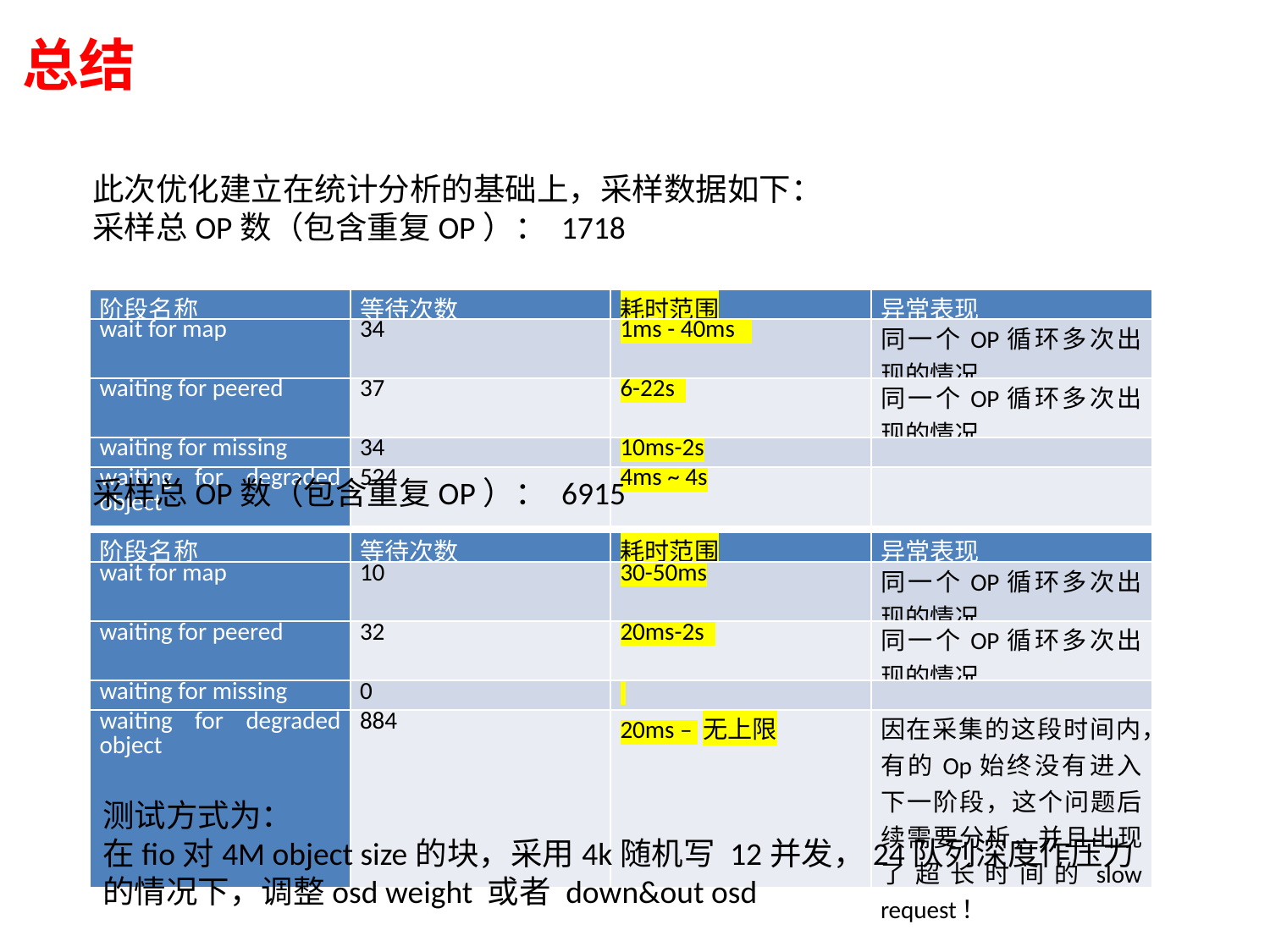

总结
此次优化建立在统计分析的基础上，采样数据如下：
采样总OP数（包含重复OP）： 1718
| 阶段名称 | 等待次数 | 耗时范围 | 异常表现 |
| --- | --- | --- | --- |
| wait for map | 34 | 1ms - 40ms | 同一个OP循环多次出现的情况 |
| waiting for peered | 37 | 6-22s | 同一个OP循环多次出现的情况 |
| waiting for missing | 34 | 10ms-2s |  |
| waiting for degraded object | 524 | 4ms ~ 4s |  |
采样总OP数（包含重复OP）： 6915
| 阶段名称 | 等待次数 | 耗时范围 | 异常表现 |
| --- | --- | --- | --- |
| wait for map | 10 | 30-50ms | 同一个OP循环多次出现的情况 |
| waiting for peered | 32 | 20ms-2s | 同一个OP循环多次出现的情况 |
| waiting for missing | 0 |  |  |
| waiting for degraded object | 884 | 20ms – 无上限 | 因在采集的这段时间内，有的Op始终没有进入下一阶段，这个问题后续需要分析，并且出现了超长时间的slow request！ |
测试方式为：
在fio对4M object size的块，采用4k随机写 12并发，24队列深度作压力的情况下，调整osd weight 或者 down&out osd